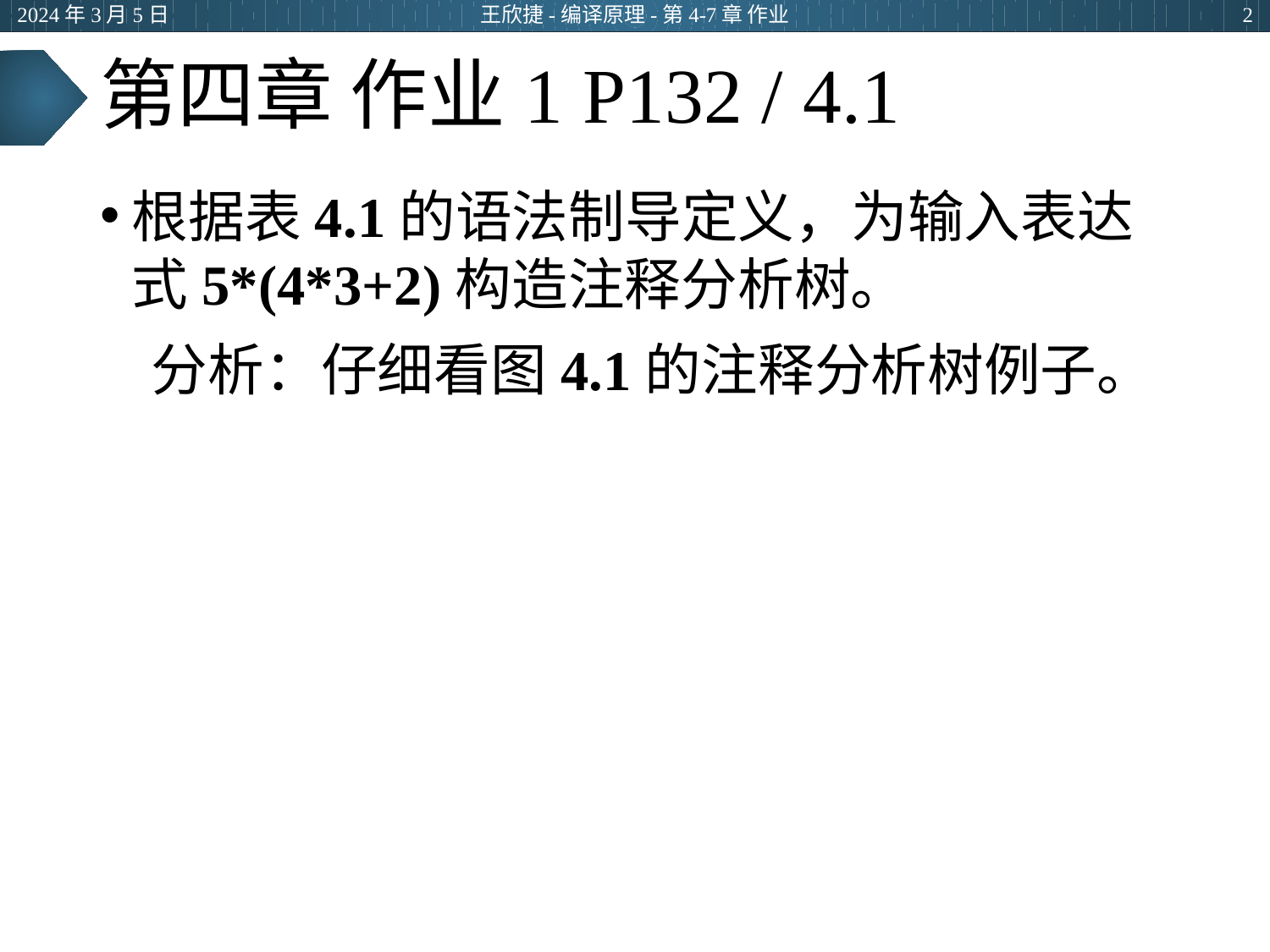

2024年3月5日
王欣捷-编译原理-第4-7章 作业
2
# 第四章 作业1 P132 / 4.1
根据表4.1的语法制导定义，为输入表达式5*(4*3+2)构造注释分析树。
   分析：仔细看图4.1的注释分析树例子。